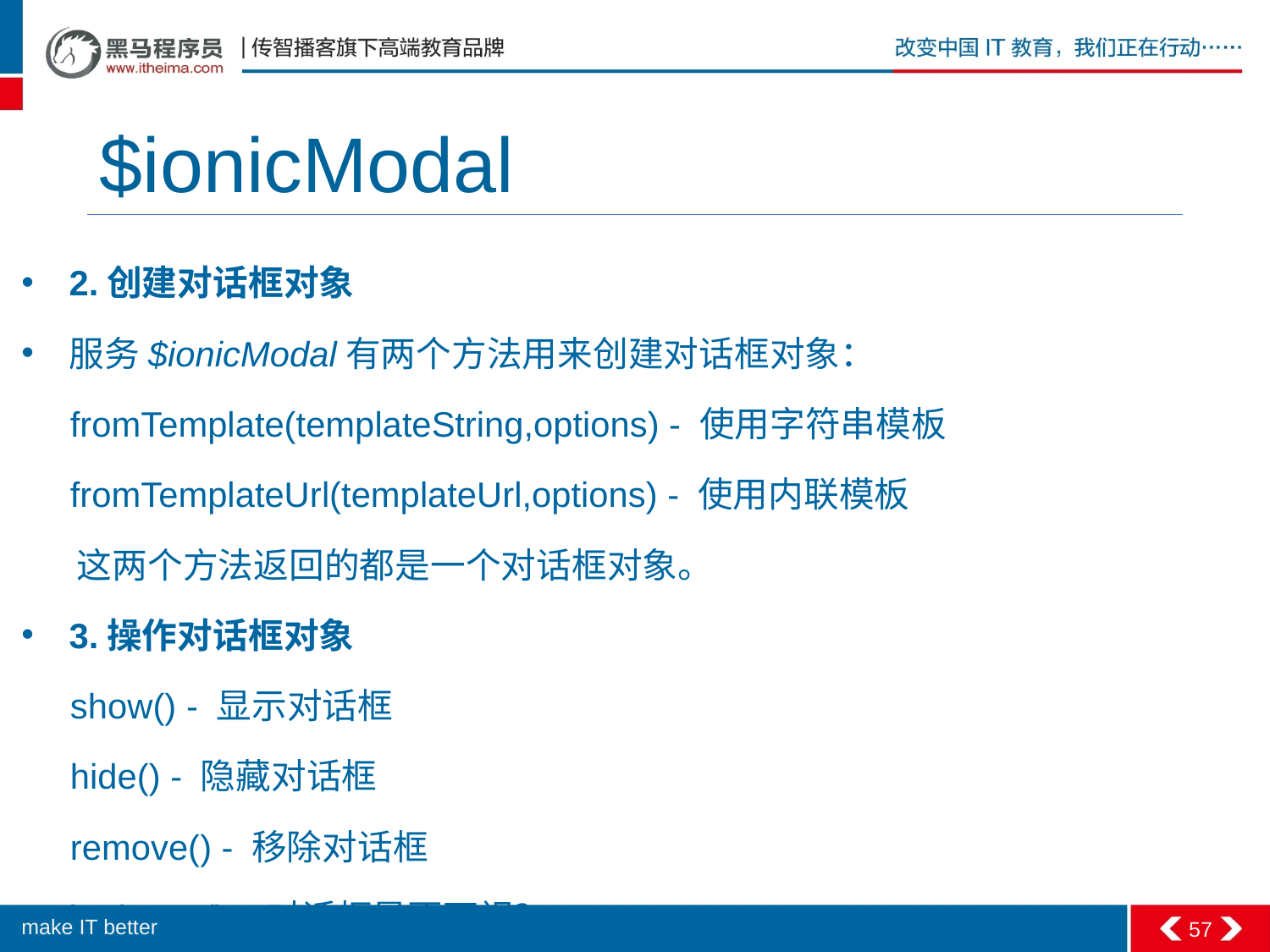

# $ionicModal
2.创建对话框对象
服务$ionicModal有两个方法用来创建对话框对象：
     fromTemplate(templateString,options) - 使用字符串模板
     fromTemplateUrl(templateUrl,options) - 使用内联模板
      这两个方法返回的都是一个对话框对象。
3.操作对话框对象
     show() - 显示对话框
     hide() - 隐藏对话框
     remove() - 移除对话框
isShown() - 对话框是否可视？

57

make IT better